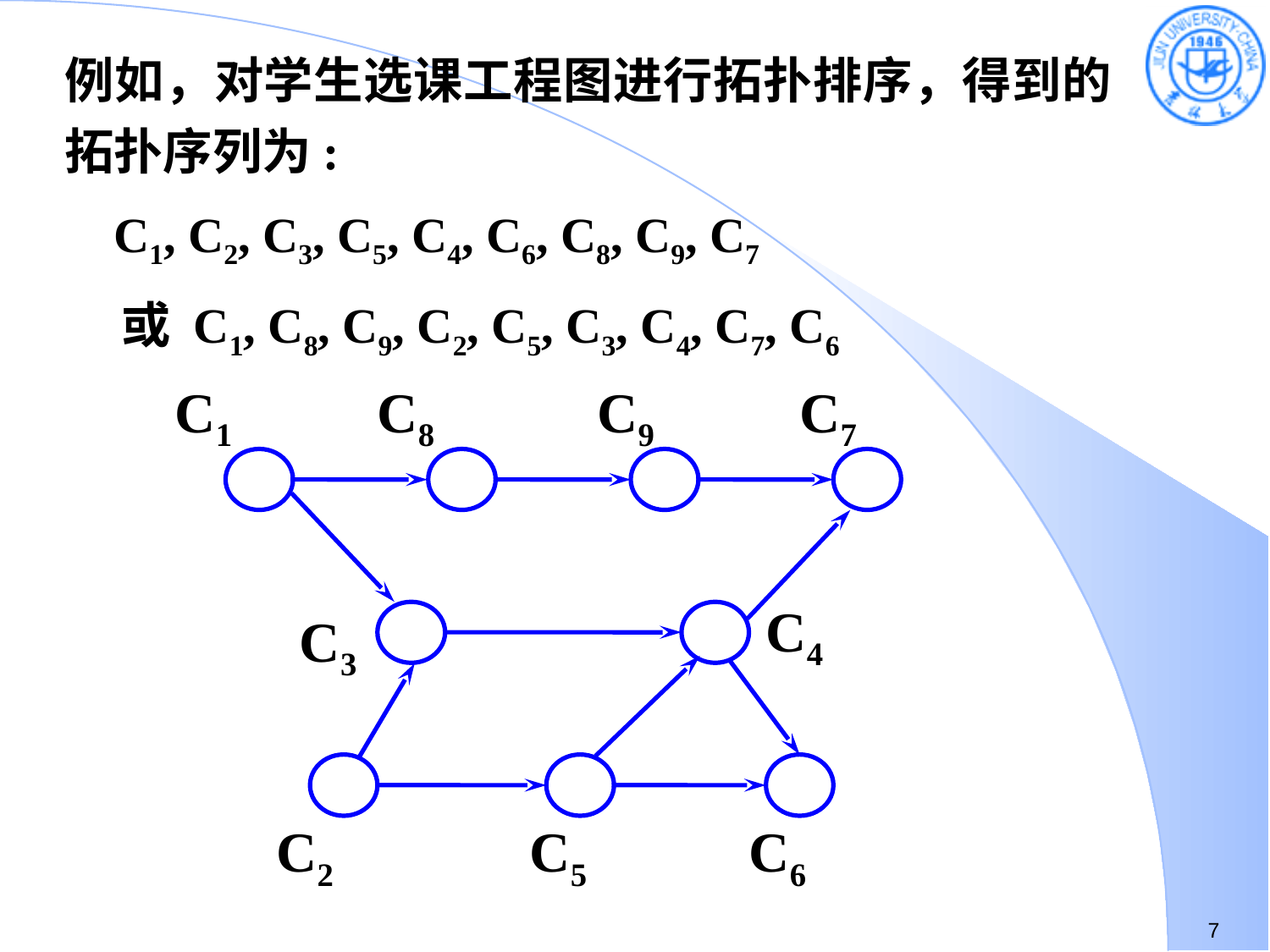

例如，对学生选课工程图进行拓扑排序，得到的拓扑序列为:
    C1, C2, C3, C5, C4, C6, C8, C9, C7
    或 C1, C8, C9, C2, C5, C3, C4, C7, C6
C1
C8
C9
C7

C4

C3

C2
C5
C6